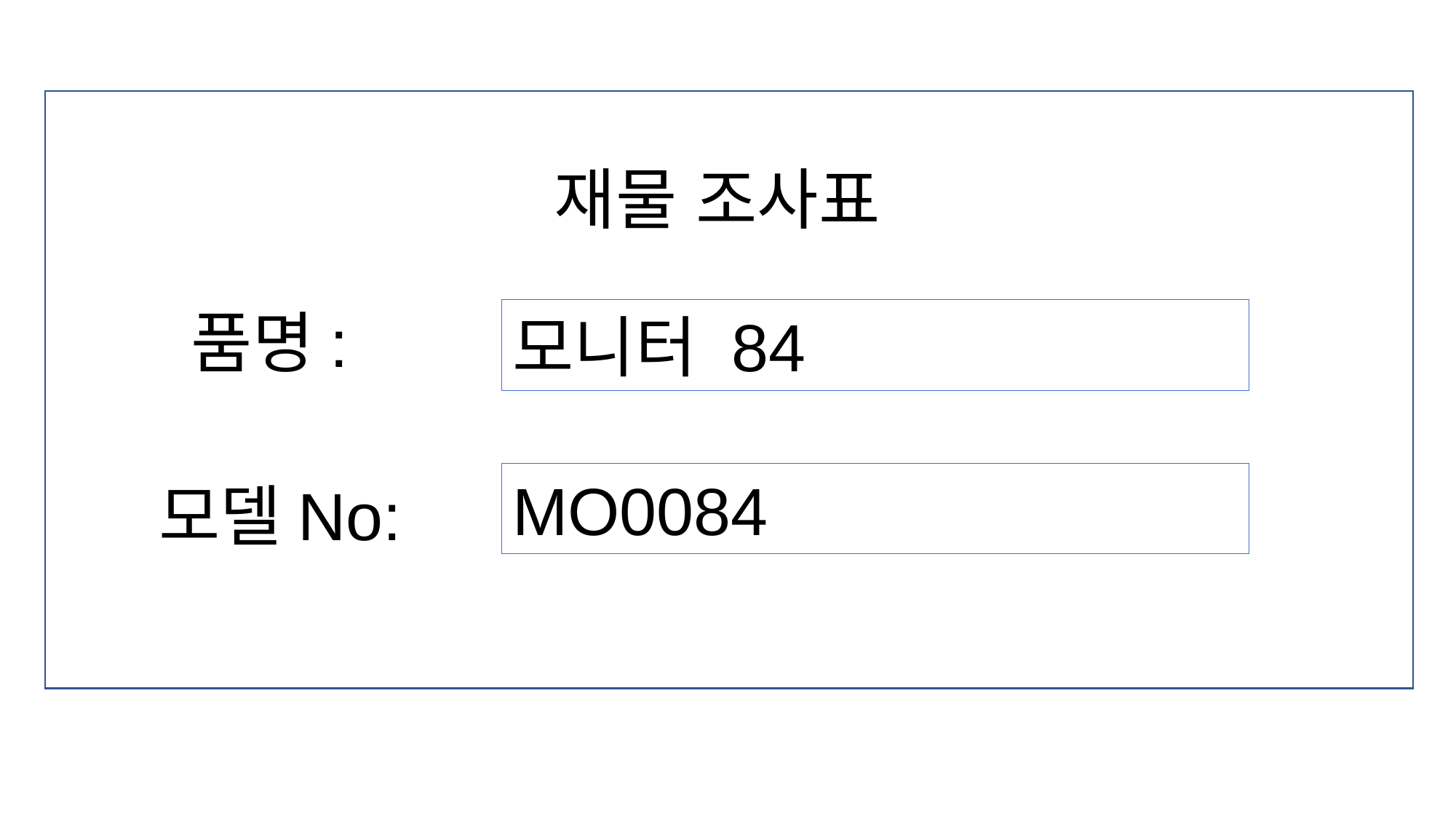

재물 조사표
품명:
모니터 84
MO0084
모델No: